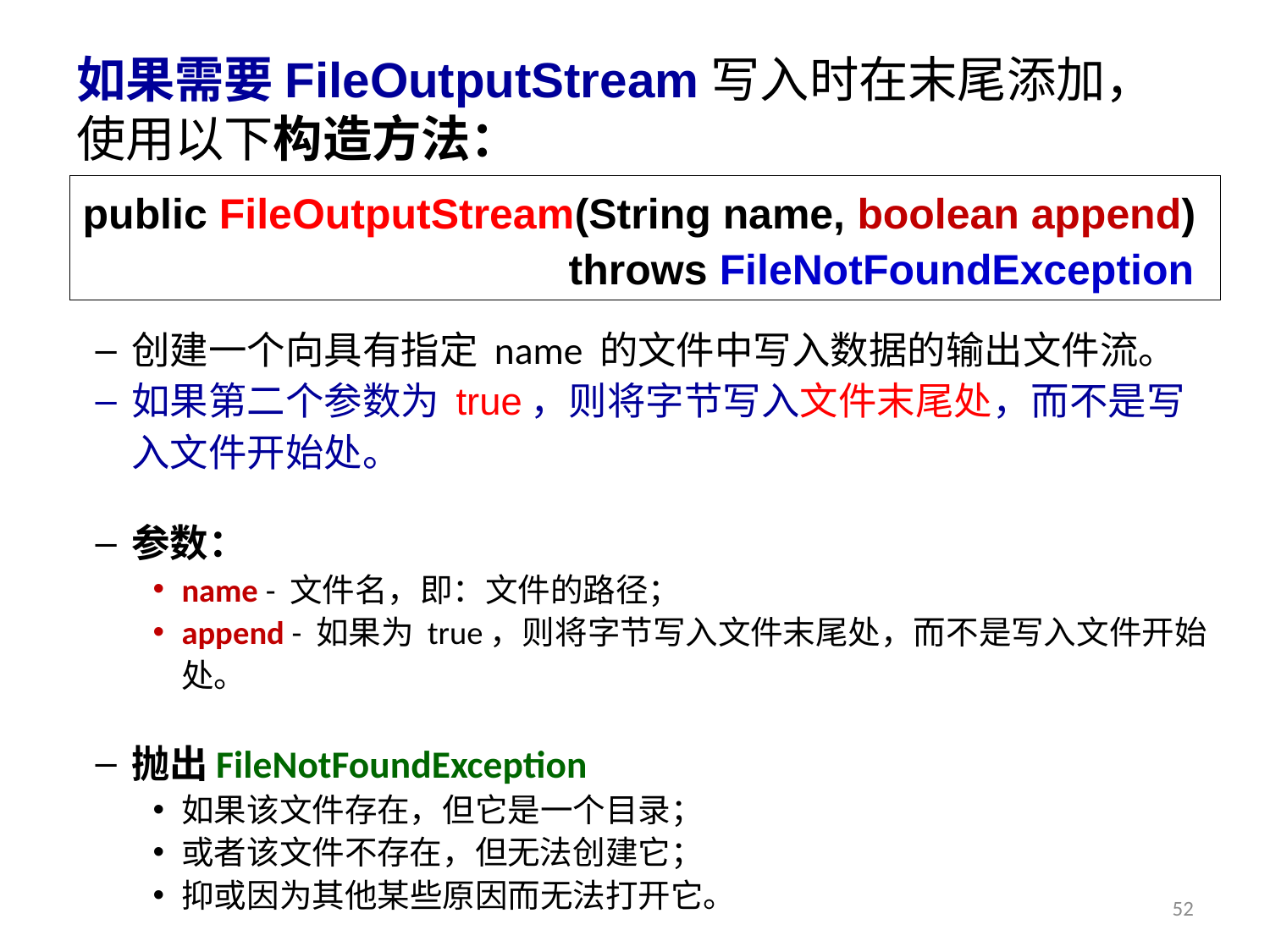

# 如果需要FileOutputStream写入时在末尾添加，使用以下构造方法：
public FileOutputStream(String name, boolean append)
                                         throws FileNotFoundException
创建一个向具有指定 name 的文件中写入数据的输出文件流。
如果第二个参数为 true，则将字节写入文件末尾处，而不是写入文件开始处。

参数：
name - 文件名，即：文件的路径；
append - 如果为 true，则将字节写入文件末尾处，而不是写入文件开始处。

抛出FileNotFoundException
如果该文件存在，但它是一个目录；
或者该文件不存在，但无法创建它；
抑或因为其他某些原因而无法打开它。
52